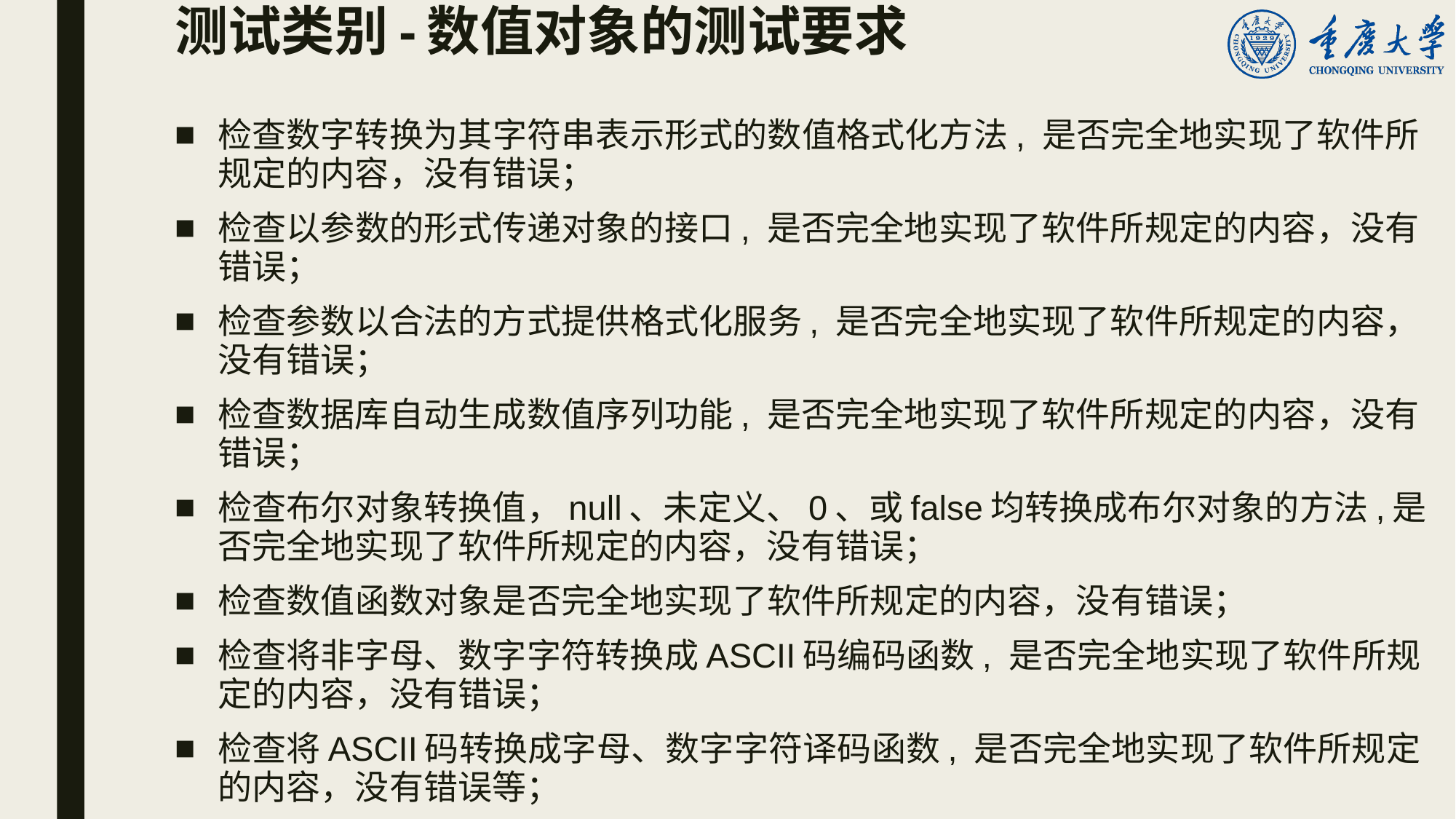

# 测试类别-数值对象的测试要求
检查数字转换为其字符串表示形式的数值格式化方法, 是否完全地实现了软件所规定的内容，没有错误；
检查以参数的形式传递对象的接口, 是否完全地实现了软件所规定的内容，没有错误；
检查参数以合法的方式提供格式化服务, 是否完全地实现了软件所规定的内容，没有错误；
检查数据库自动生成数值序列功能, 是否完全地实现了软件所规定的内容，没有错误；
检查布尔对象转换值，null、未定义、0、或false均转换成布尔对象的方法,是否完全地实现了软件所规定的内容，没有错误；
检查数值函数对象是否完全地实现了软件所规定的内容，没有错误；
检查将非字母、数字字符转换成ASCII码编码函数, 是否完全地实现了软件所规定的内容，没有错误；
检查将ASCII码转换成字母、数字字符译码函数, 是否完全地实现了软件所规定的内容，没有错误等；